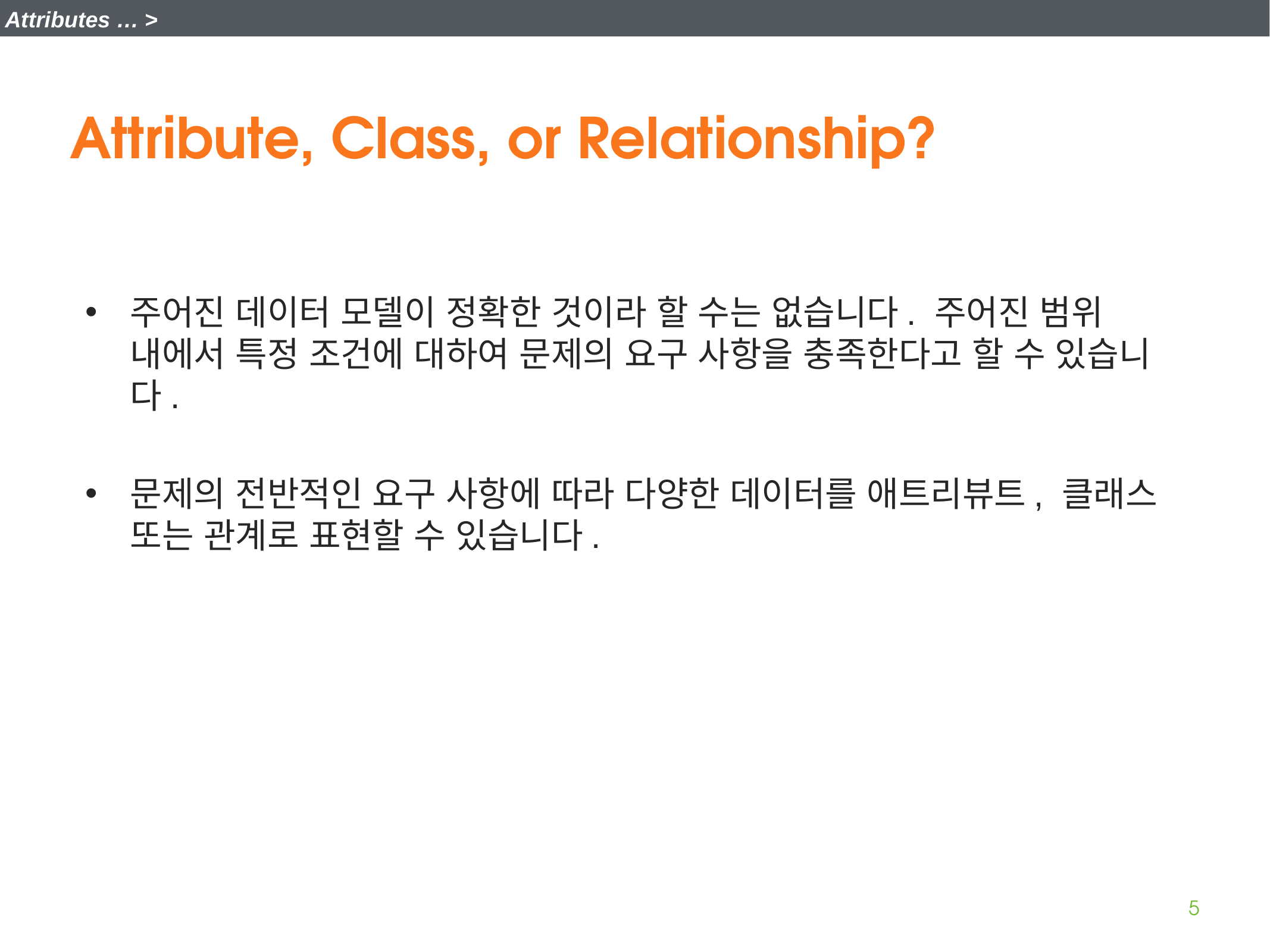

Attributes … >
# Attribute, Class, or Relationship?
주어진 데이터 모델이 정확한 것이라 할 수는 없습니다. 주어진 범위 내에서 특정 조건에 대하여 문제의 요구 사항을 충족한다고 할 수 있습니다.

문제의 전반적인 요구 사항에 따라 다양한 데이터를 애트리뷰트, 클래스 또는 관계로 표현할 수 있습니다.
5